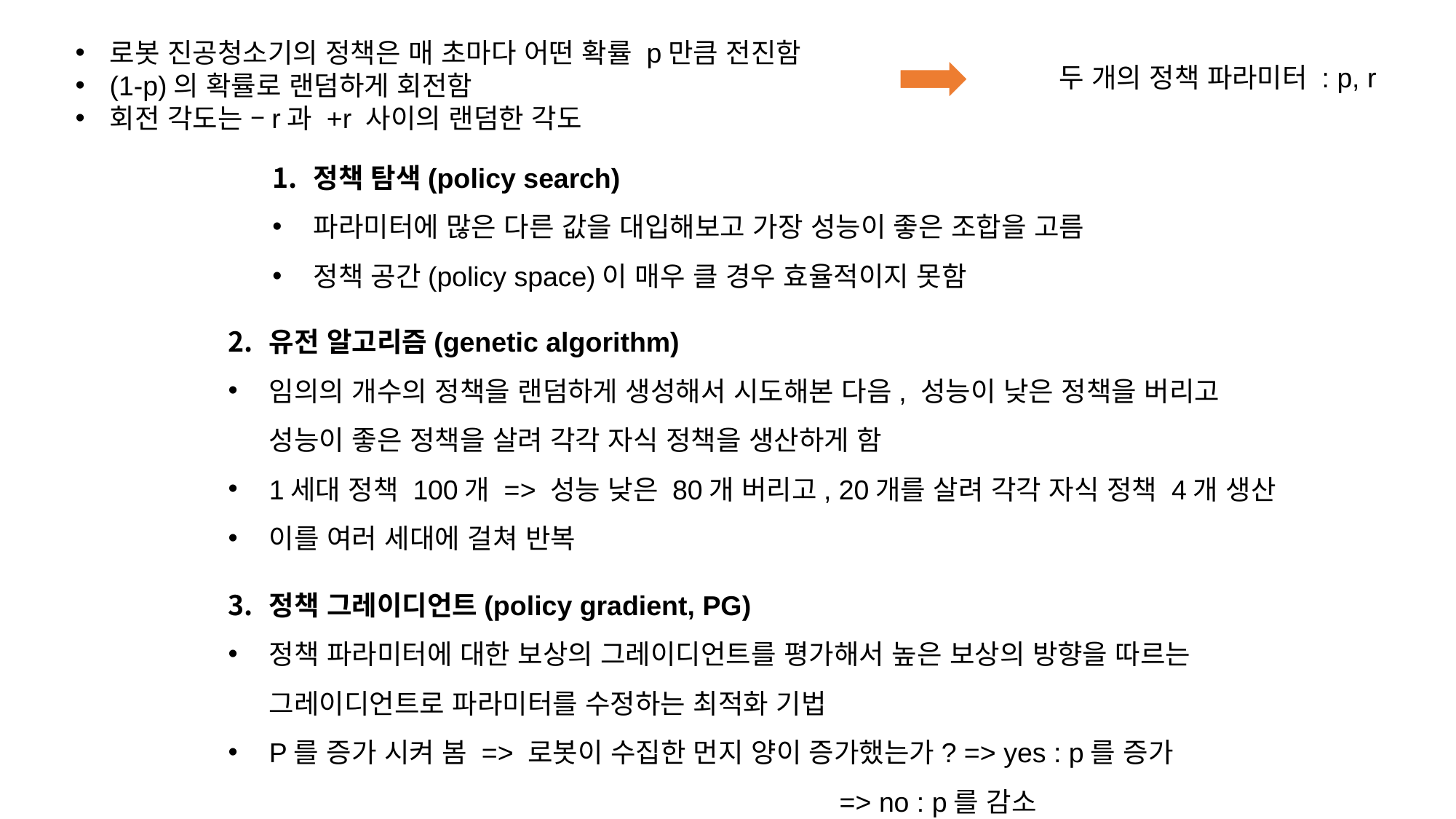

로봇 진공청소기의 정책은 매 초마다 어떤 확률 p만큼 전진함
(1-p)의 확률로 랜덤하게 회전함
회전 각도는 –r과 +r 사이의 랜덤한 각도

두 개의 정책 파라미터 : p, r
정책 탐색(policy search)
파라미터에 많은 다른 값을 대입해보고 가장 성능이 좋은 조합을 고름
정책 공간(policy space)이 매우 클 경우 효율적이지 못함
유전 알고리즘(genetic algorithm)
임의의 개수의 정책을 랜덤하게 생성해서 시도해본 다음, 성능이 낮은 정책을 버리고 성능이 좋은 정책을 살려 각각 자식 정책을 생산하게 함
1세대 정책 100개 => 성능 낮은 80개 버리고, 20개를 살려 각각 자식 정책 4개 생산
이를 여러 세대에 걸쳐 반복
정책 그레이디언트(policy gradient, PG)
정책 파라미터에 대한 보상의 그레이디언트를 평가해서 높은 보상의 방향을 따르는 그레이디언트로 파라미터를 수정하는 최적화 기법
P를 증가 시켜 봄 => 로봇이 수집한 먼지 양이 증가했는가? => yes : p를 증가
                                                                                => no : p를 감소